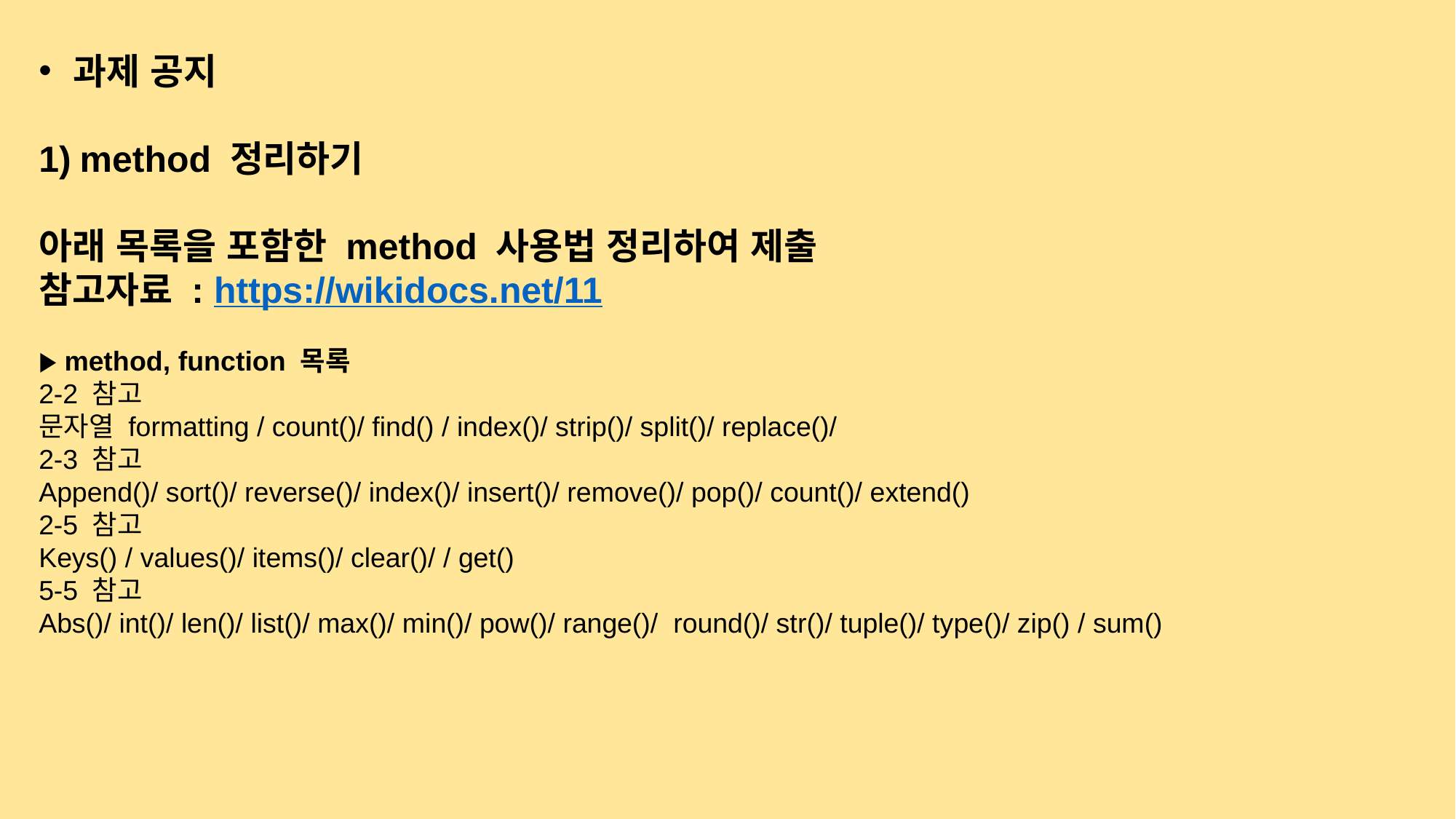

과제 공지

method 정리하기

아래 목록을 포함한 method 사용법 정리하여 제출
참고자료 : https://wikidocs.net/11

▶ method, function 목록
2-2 참고
문자열 formatting / count()/ find() / index()/ strip()/ split()/ replace()/
2-3 참고
Append()/ sort()/ reverse()/ index()/ insert()/ remove()/ pop()/ count()/ extend()
2-5 참고
Keys() / values()/ items()/ clear()/ / get()
5-5 참고
Abs()/ int()/ len()/ list()/ max()/ min()/ pow()/ range()/  round()/ str()/ tuple()/ type()/ zip() / sum()